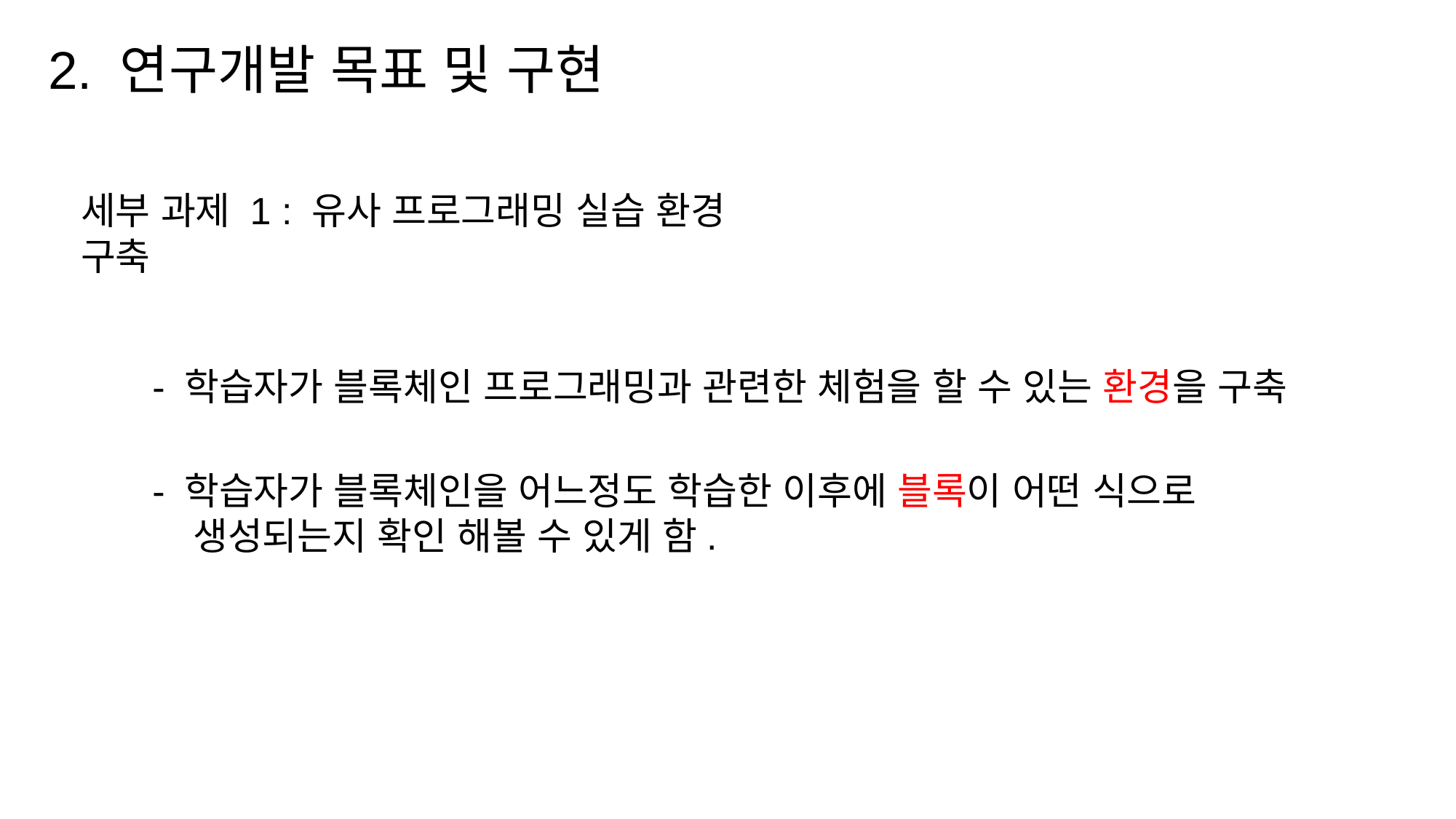

2. 연구개발 목표 및 구현
세부 과제 1 : 유사 프로그래밍 실습 환경 구축

- 학습자가 블록체인 프로그래밍과 관련한 체험을 할 수 있는 환경을 구축
- 학습자가 블록체인을 어느정도 학습한 이후에 블록이 어떤 식으로
   생성되는지 확인 해볼 수 있게 함.